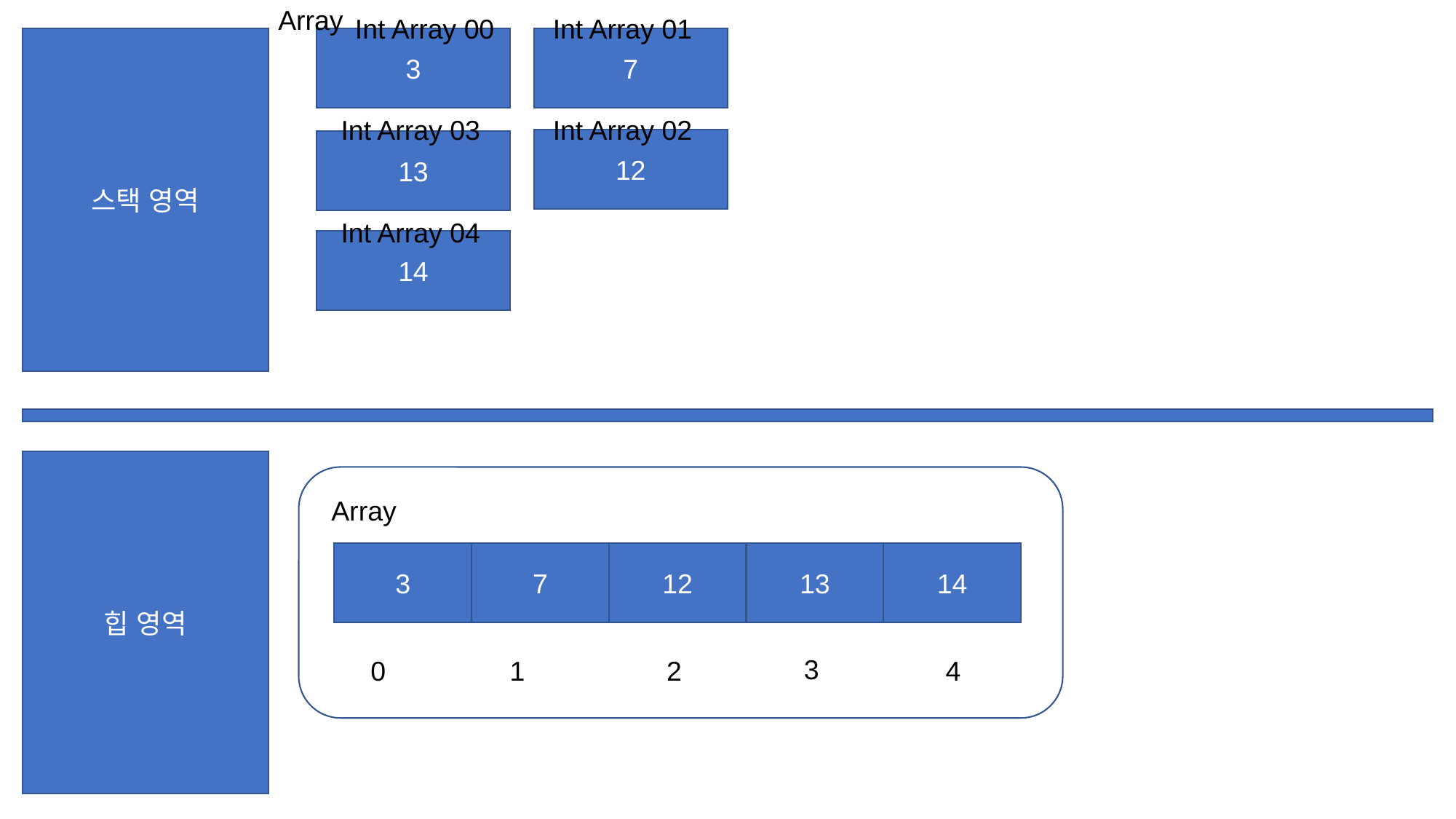

Array
Int Array 00
Int Array 01
스택 영역
3
7
Int Array 03
Int Array 02
12
13
Int Array 04
14

힙 영역

Array
3
7
12
13
14
3
0
1

2
4